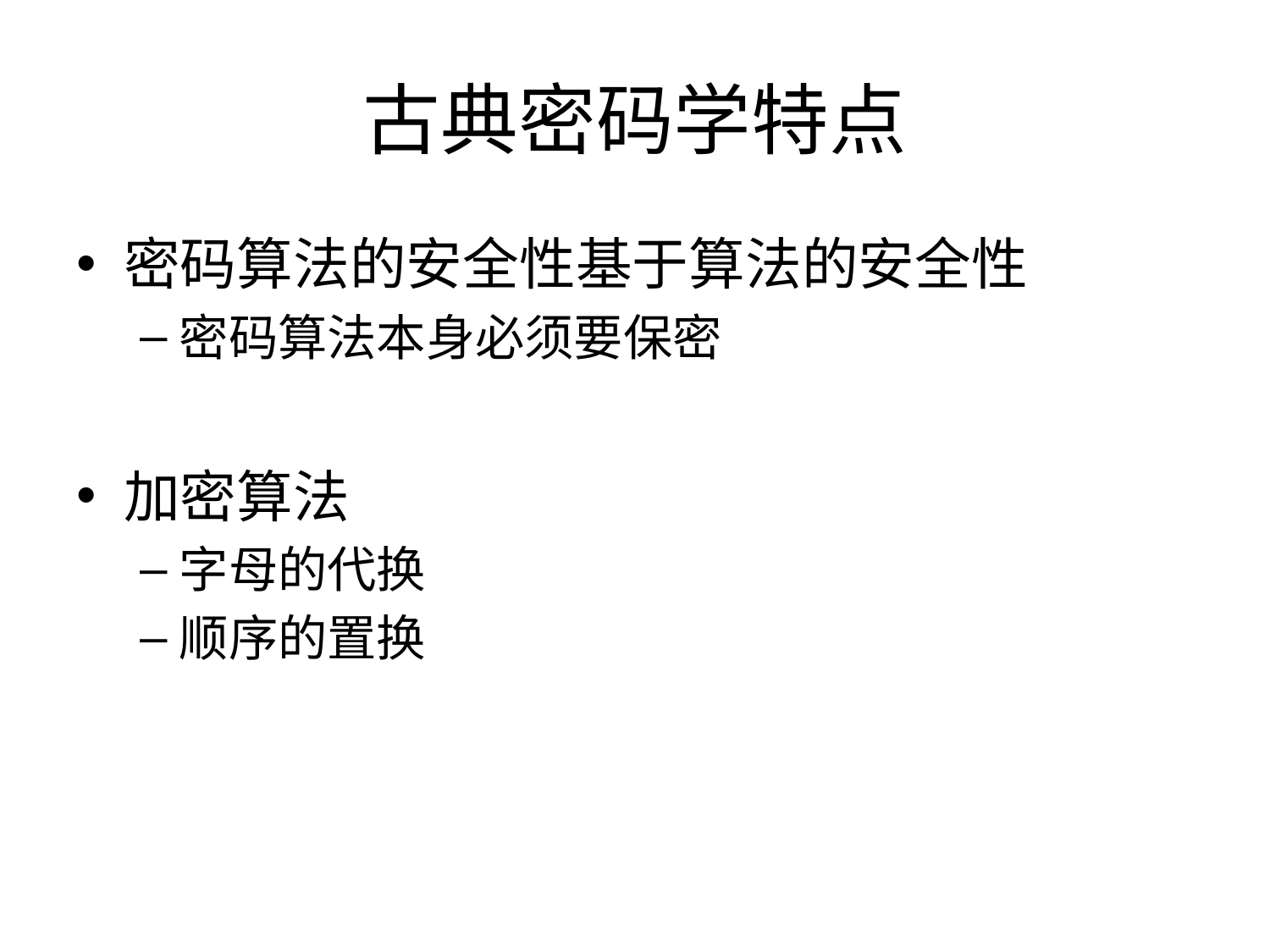

# 古典密码学特点
密码算法的安全性基于算法的安全性
密码算法本身必须要保密

加密算法
字母的代换
顺序的置换